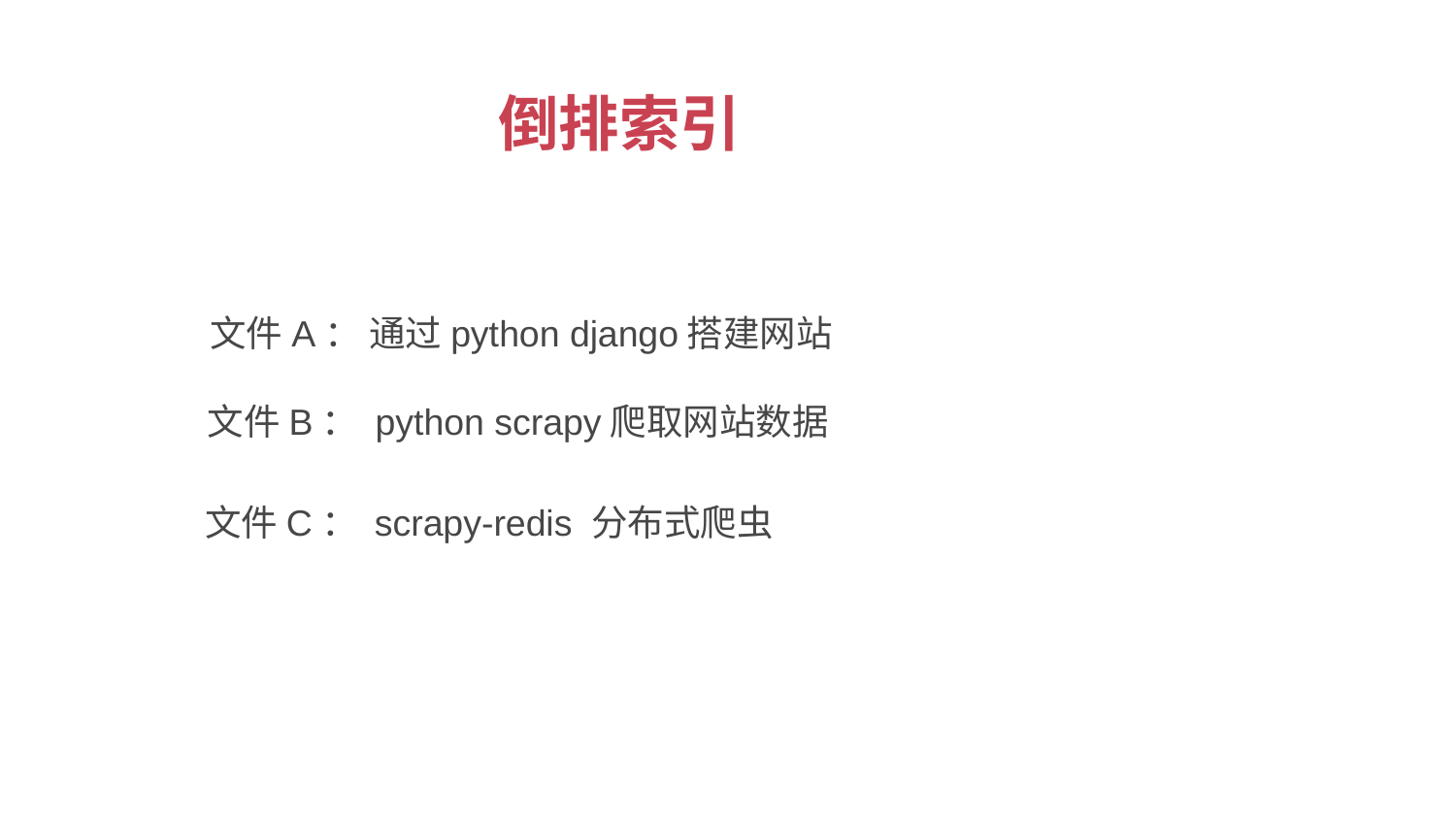

倒排索引
     文件A： 通过python django搭建网站
     文件B： python scrapy爬取网站数据
     文件C： scrapy-redis 分布式爬虫